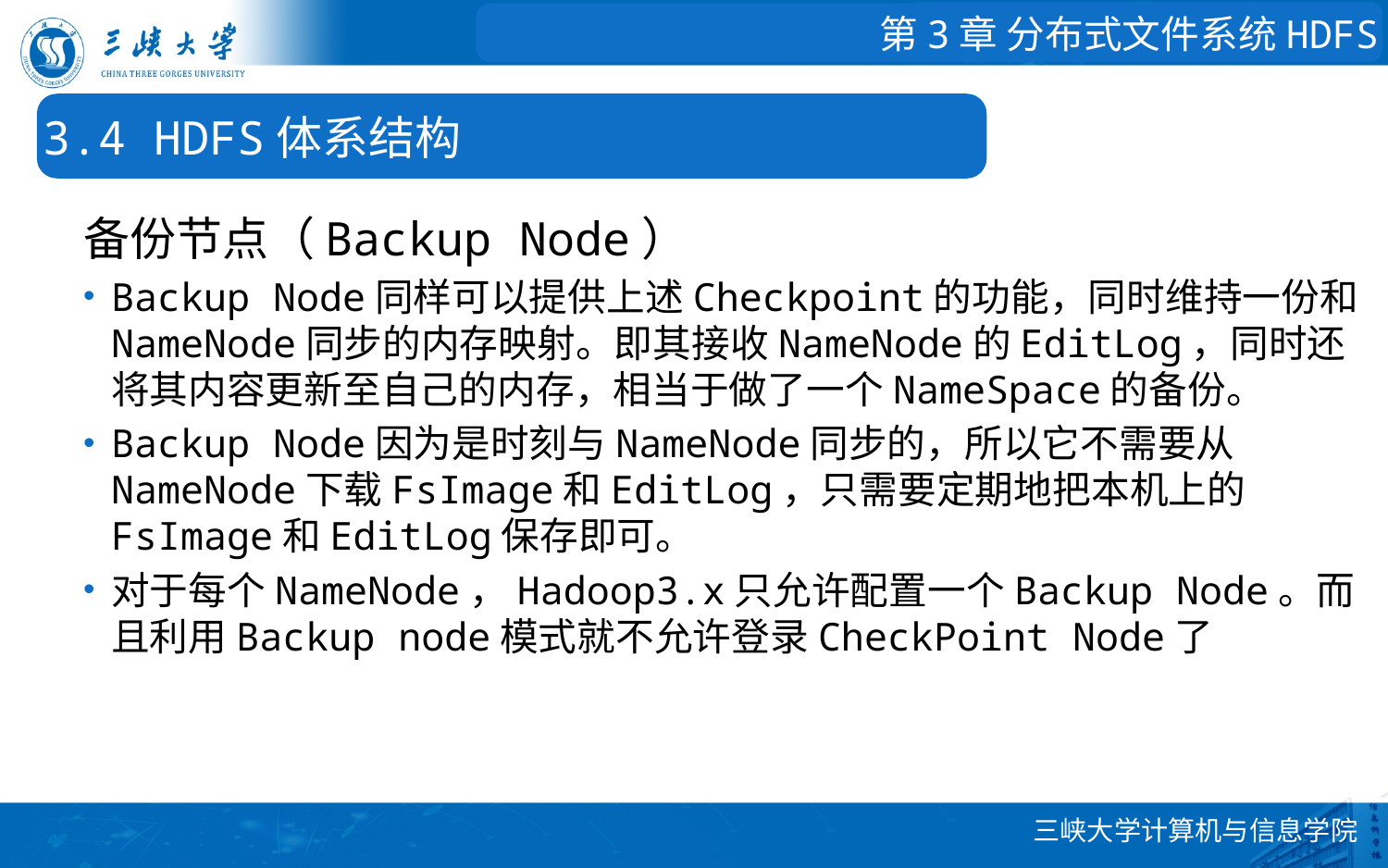

第3章 分布式文件系统HDFS
3.4 HDFS体系结构

备份节点（Backup Node）
Backup Node同样可以提供上述Checkpoint的功能，同时维持一份和NameNode同步的内存映射。即其接收NameNode的EditLog，同时还将其内容更新至自己的内存，相当于做了一个NameSpace的备份。
Backup Node因为是时刻与NameNode同步的，所以它不需要从NameNode下载FsImage和EditLog，只需要定期地把本机上的FsImage和EditLog保存即可。
对于每个NameNode，Hadoop3.x只允许配置一个Backup Node。而且利用Backup node模式就不允许登录CheckPoint Node了